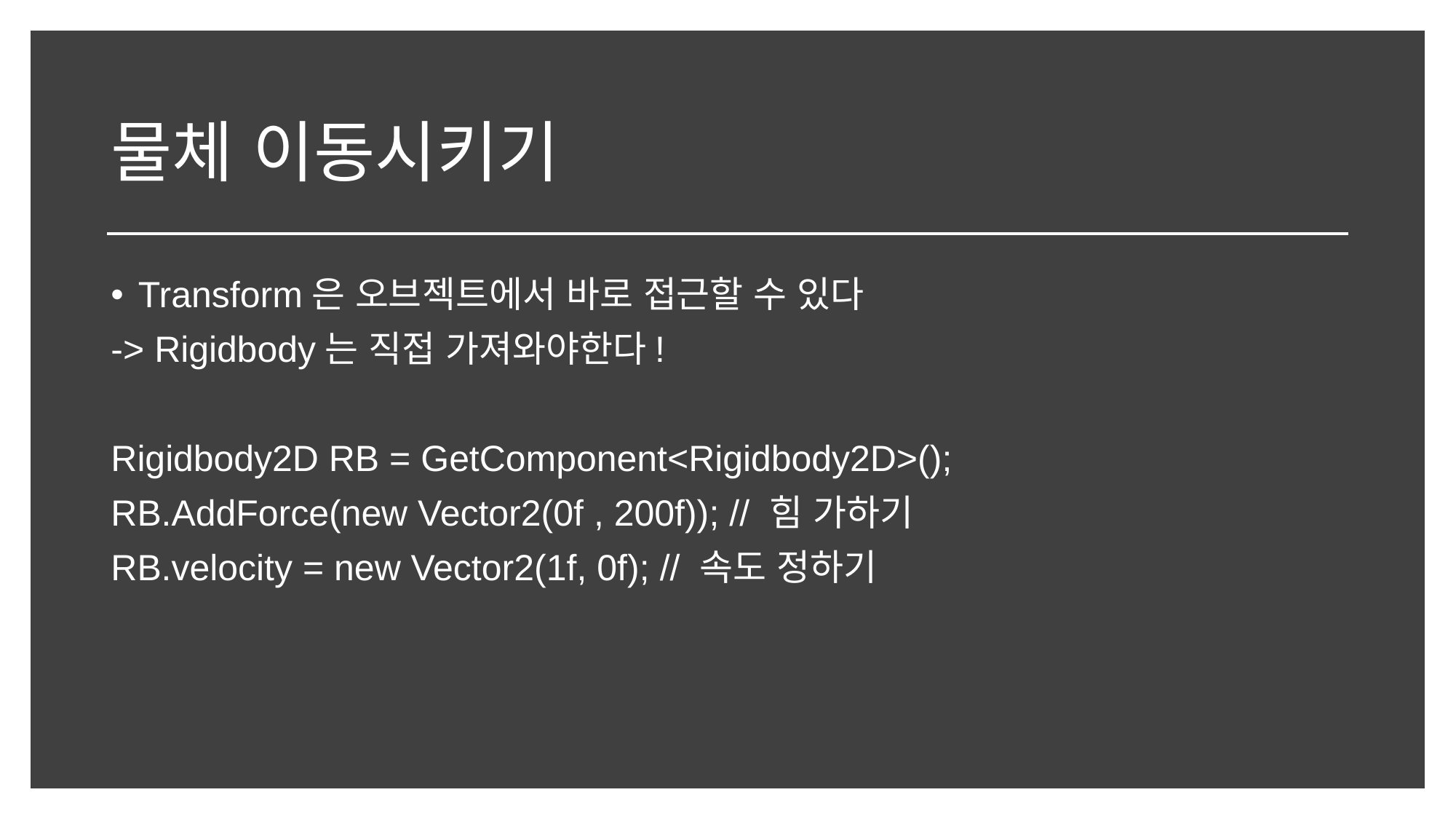

# 물체 이동시키기
Transform은 오브젝트에서 바로 접근할 수 있다
-> Rigidbody는 직접 가져와야한다!

Rigidbody2D RB = GetComponent<Rigidbody2D>();
RB.AddForce(new Vector2(0f , 200f)); // 힘 가하기
RB.velocity = new Vector2(1f, 0f); // 속도 정하기